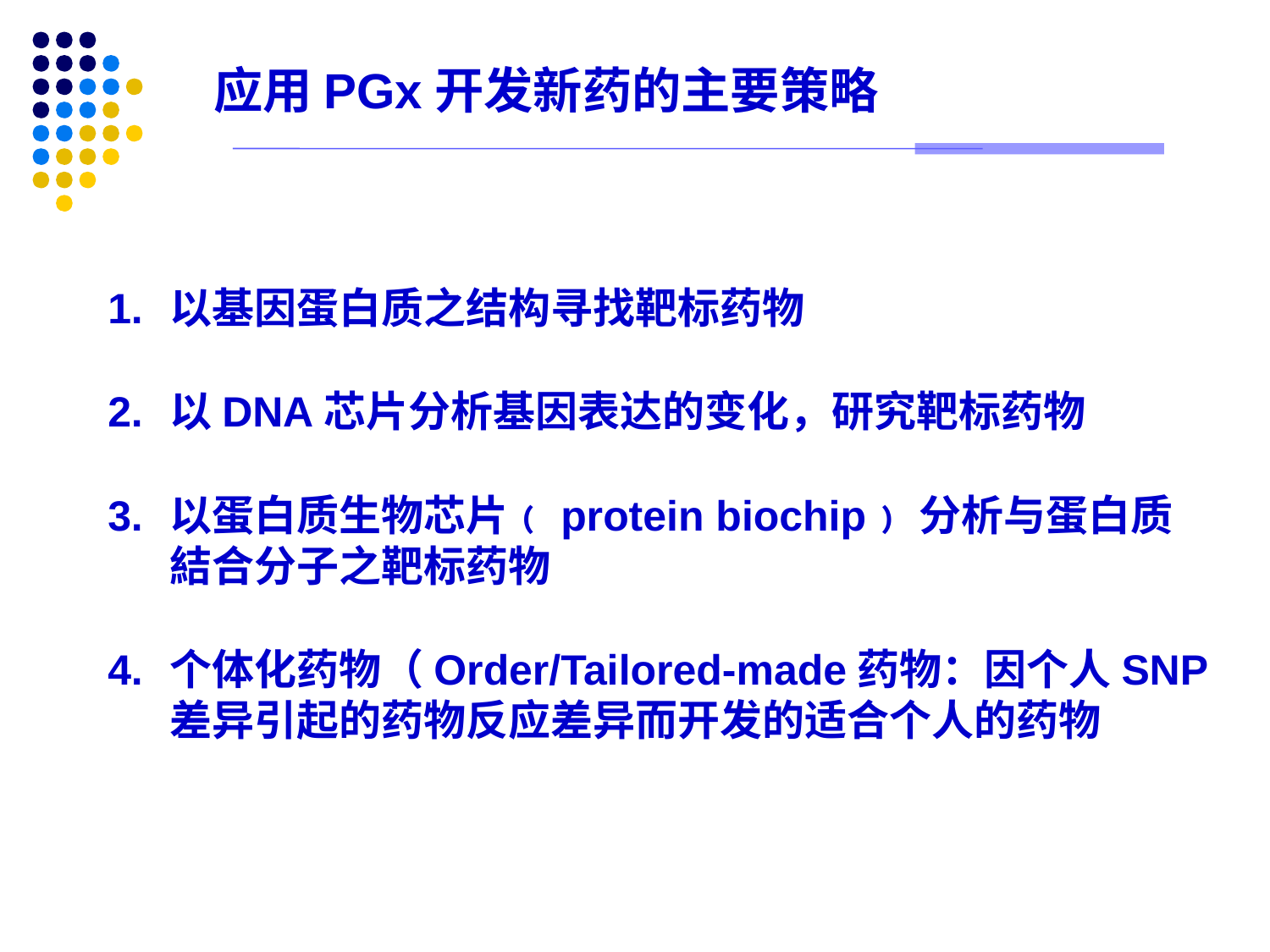

#
应用PGx开发新药的主要策略
1.	以基因蛋白质之结构寻找靶标药物
2.	以DNA芯片分析基因表达的变化，研究靶标药物
3.	以蛋白质生物芯片﹙protein biochip﹚分析与蛋白质結合分子之靶标药物
4.	个体化药物（Order/Tailored-made药物：因个人SNP差异引起的药物反应差异而开发的适合个人的药物